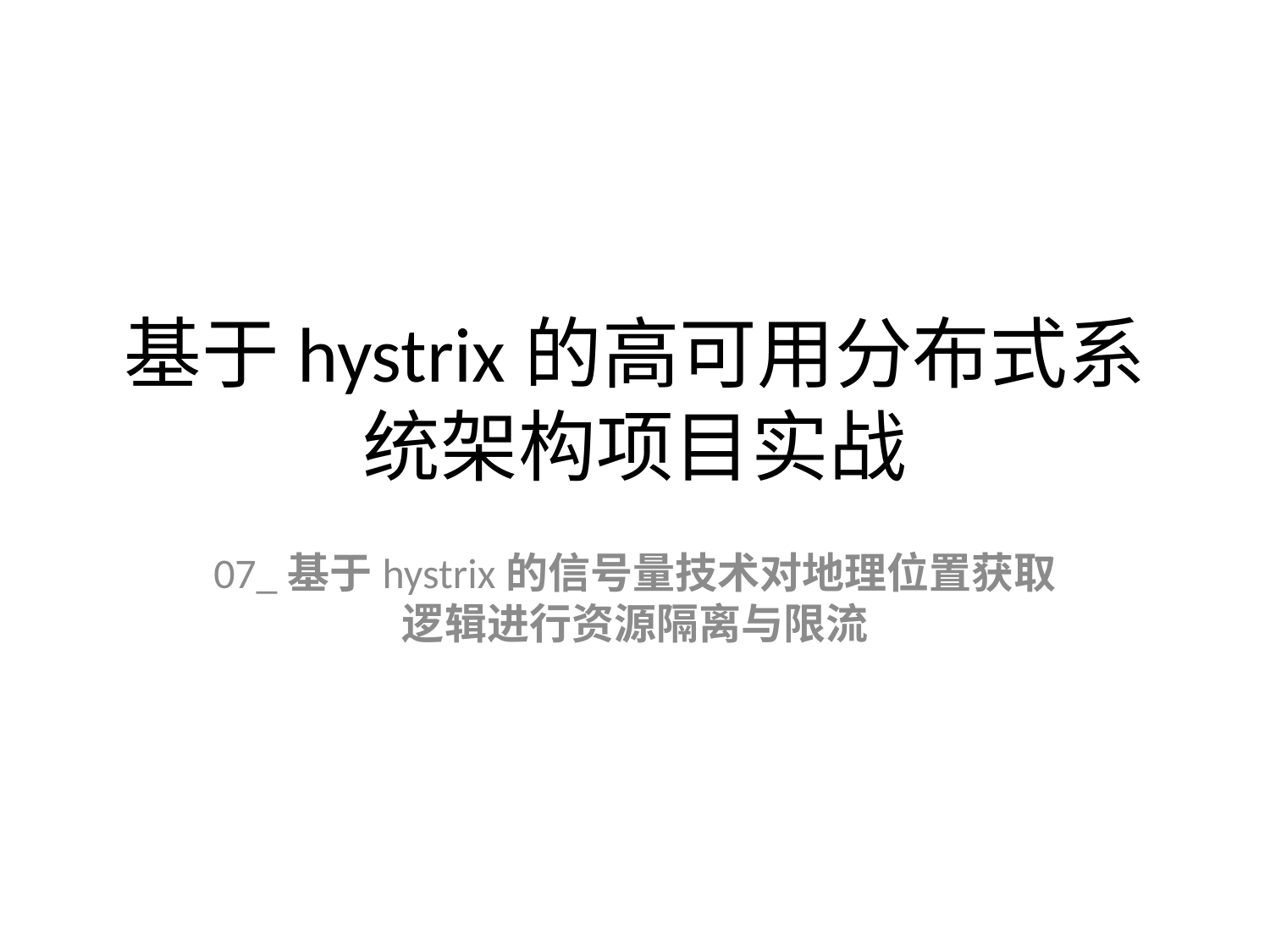

# 基于hystrix的高可用分布式系统架构项目实战
07_基于hystrix的信号量技术对地理位置获取逻辑进行资源隔离与限流